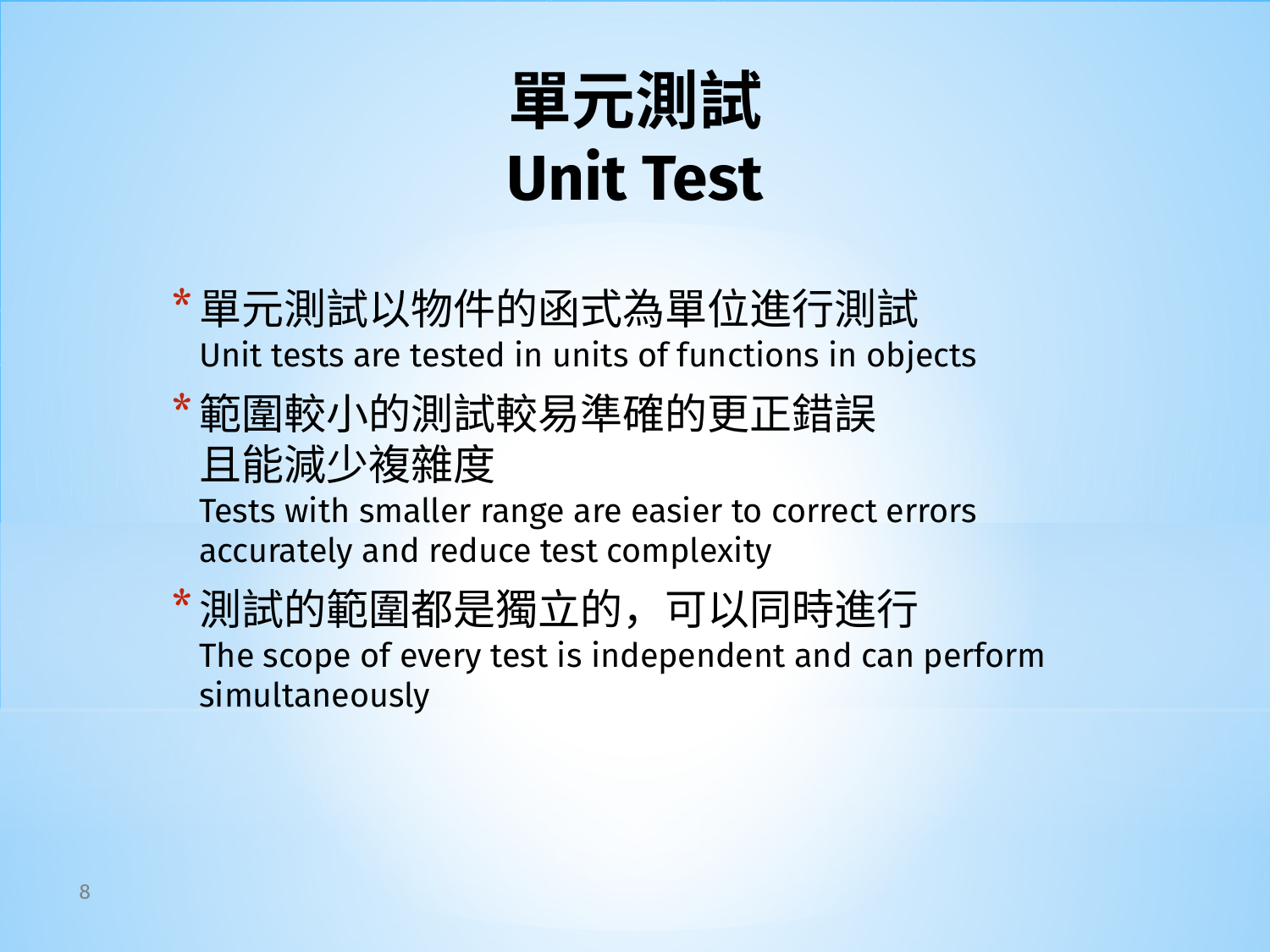

# 單元測試
Unit Test
單元測試以物件的函式為單位進行測試
Unit tests are tested in units of functions in objects
範圍較小的測試較易準確的更正錯誤
且能減少複雜度
Tests with smaller range are easier to correct errors accurately and reduce test complexity
測試的範圍都是獨立的，可以同時進行
The scope of every test is independent and can perform simultaneously
8